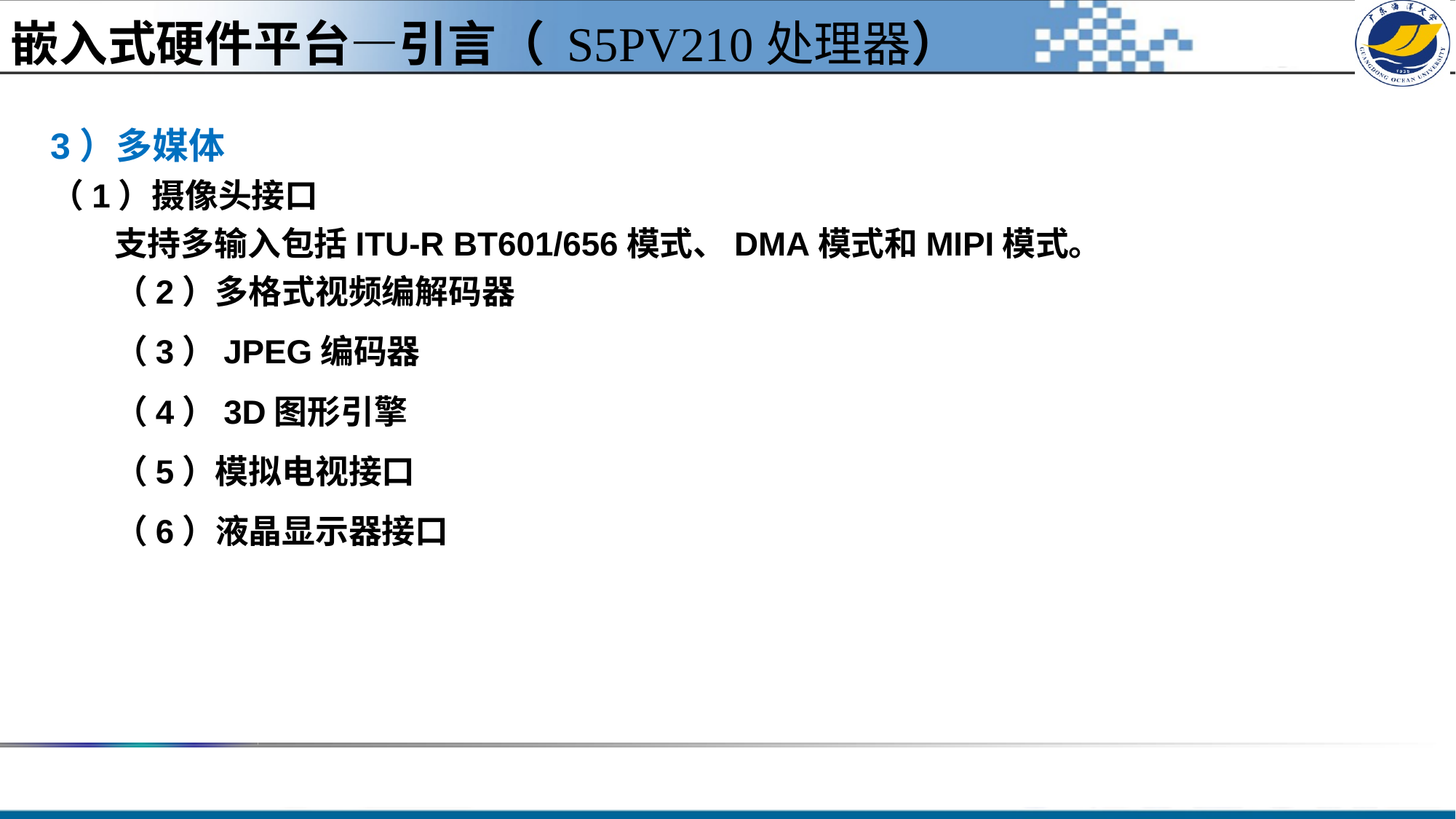

嵌入式硬件平台—引言（ S5PV210处理器）
3）多媒体
（1）摄像头接口
支持多输入包括ITU-R BT601/656模式、DMA模式和MIPI模式。
（2）多格式视频编解码器
（3）JPEG编码器
（4）3D图形引擎
（5）模拟电视接口
（6）液晶显示器接口